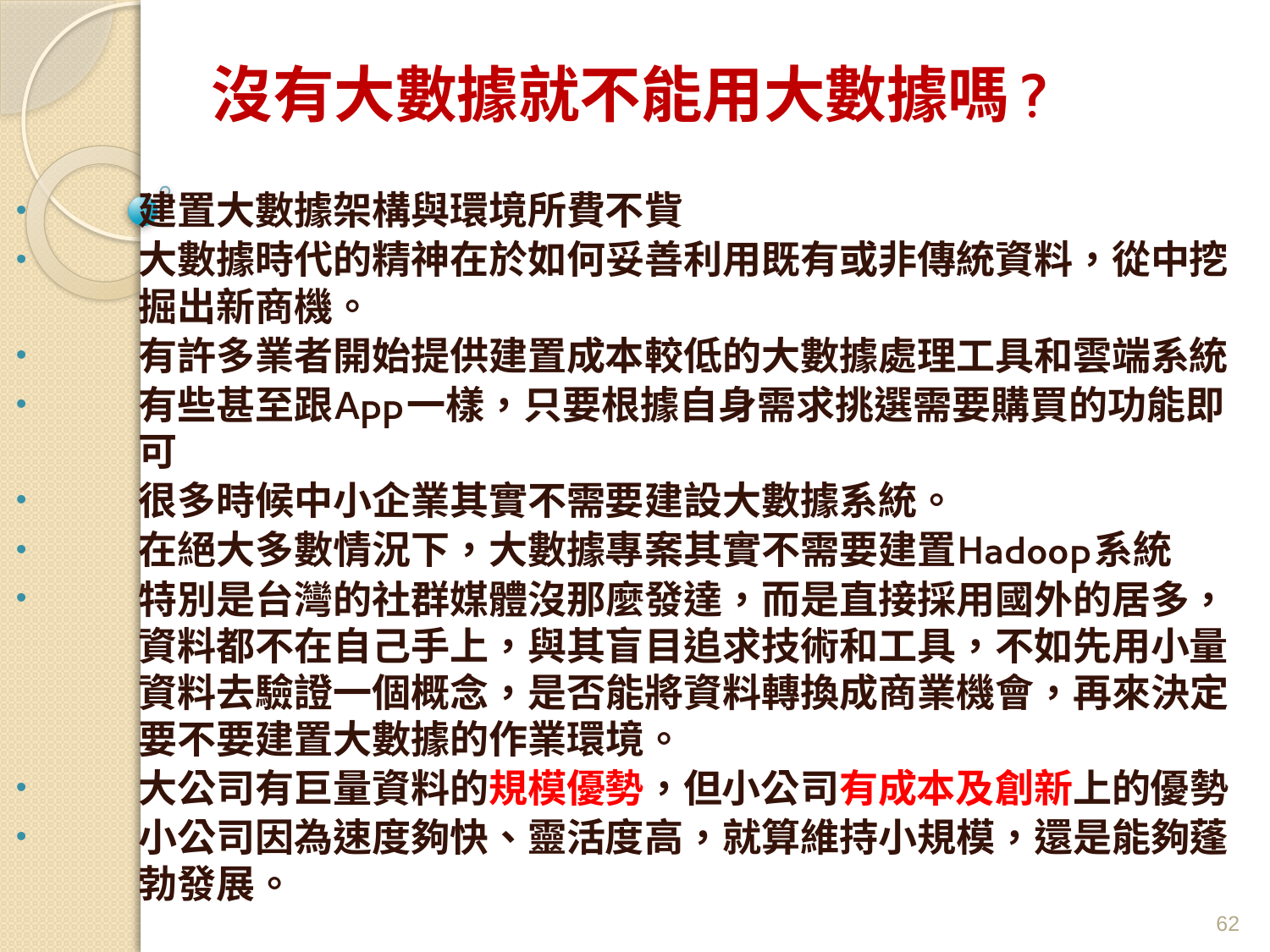

# 沒有大數據就不能用大數據嗎?
建置大數據架構與環境所費不貲
大數據時代的精神在於如何妥善利用既有或非傳統資料，從中挖掘出新商機。
有許多業者開始提供建置成本較低的大數據處理工具和雲端系統
有些甚至跟App一樣，只要根據自身需求挑選需要購買的功能即可
很多時候中小企業其實不需要建設大數據系統。
在絕大多數情況下，大數據專案其實不需要建置Hadoop系統
特別是台灣的社群媒體沒那麼發達，而是直接採用國外的居多，資料都不在自己手上，與其盲目追求技術和工具，不如先用小量資料去驗證一個概念，是否能將資料轉換成商業機會，再來決定要不要建置大數據的作業環境。
大公司有巨量資料的規模優勢，但小公司有成本及創新上的優勢
小公司因為速度夠快、靈活度高，就算維持小規模，還是能夠蓬勃發展。

62